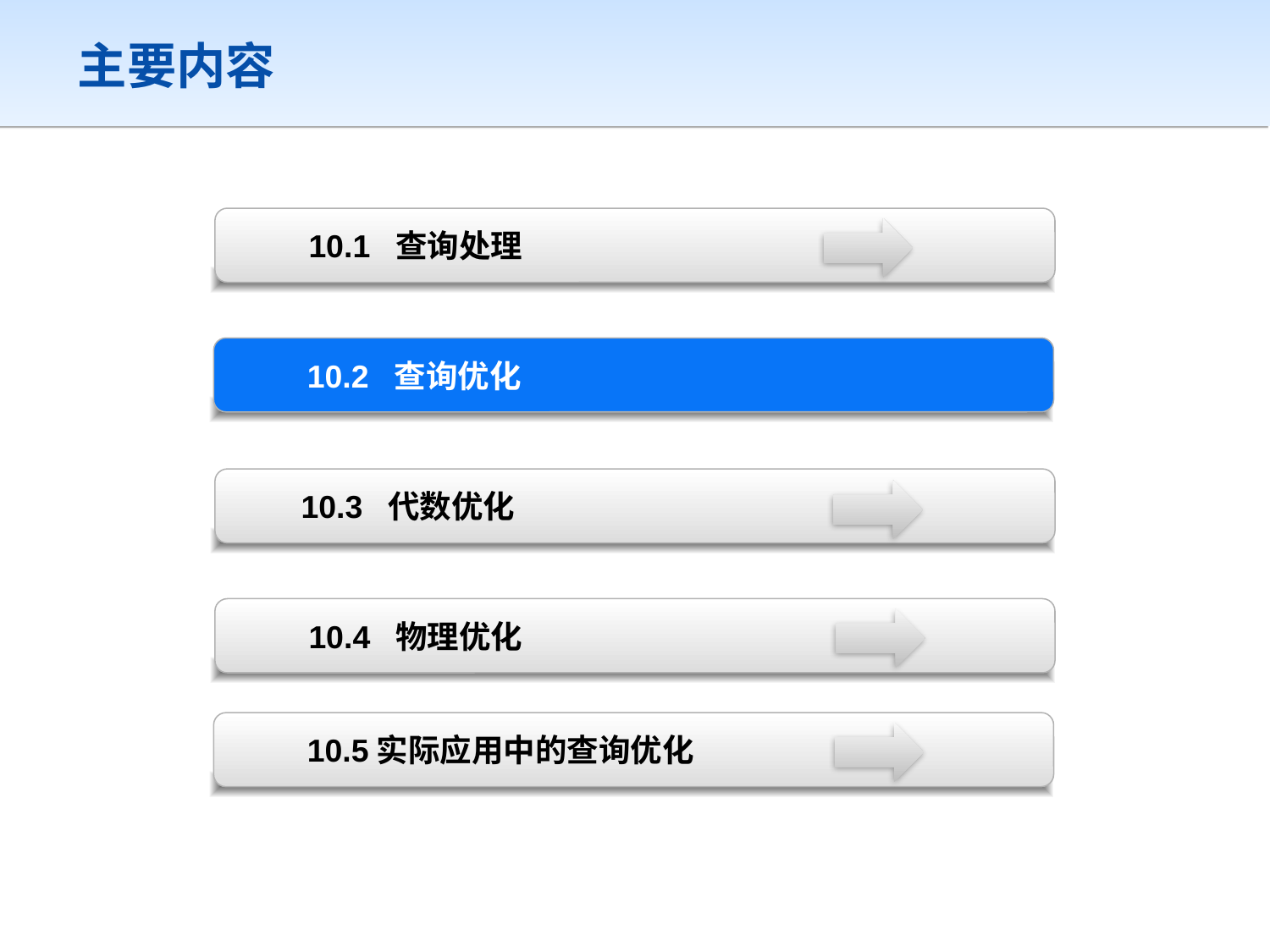

主要内容

10.1  查询处理

10.2  查询优化

10.3  代数优化

10.4  物理优化

10.5实际应用中的查询优化